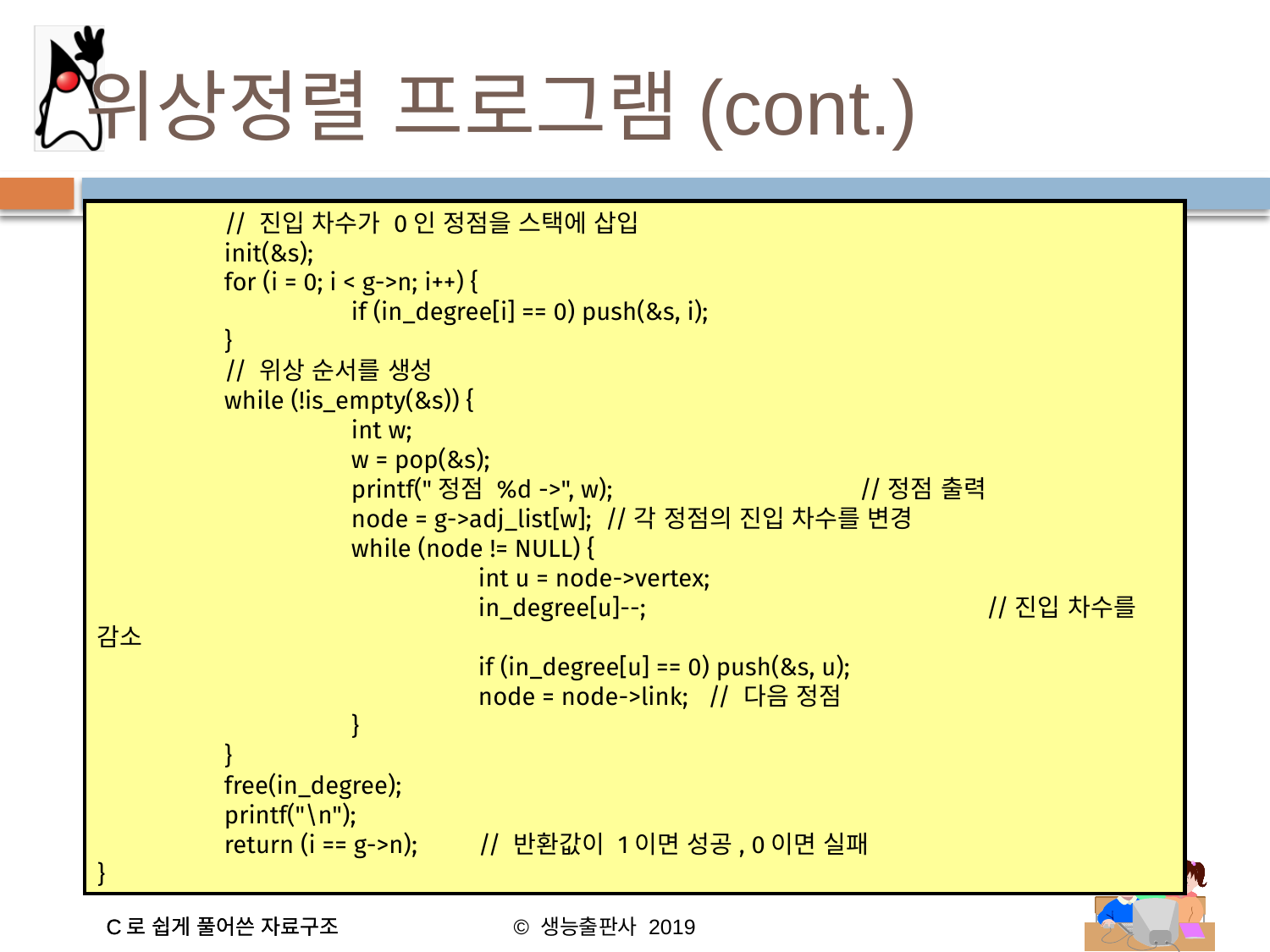

# 위상정렬 프로그램(cont.)
	// 진입 차수가 0인 정점을 스택에 삽입
	init(&s);
	for (i = 0; i < g->n; i++) {
		if (in_degree[i] == 0) push(&s, i);
	}
	// 위상 순서를 생성
	while (!is_empty(&s)) {
		int w;
		w = pop(&s);
		printf("정점 %d ->", w);		//정점 출력
		node = g->adj_list[w];	//각 정점의 진입 차수를 변경
		while (node != NULL) {
			int u = node->vertex;
			in_degree[u]--;			//진입 차수를 감소
			if (in_degree[u] == 0) push(&s, u);
			node = node->link;   // 다음 정점
		}
	}
	free(in_degree);
	printf("\n");
	return (i == g->n);	// 반환값이 1이면 성공, 0이면 실패
}